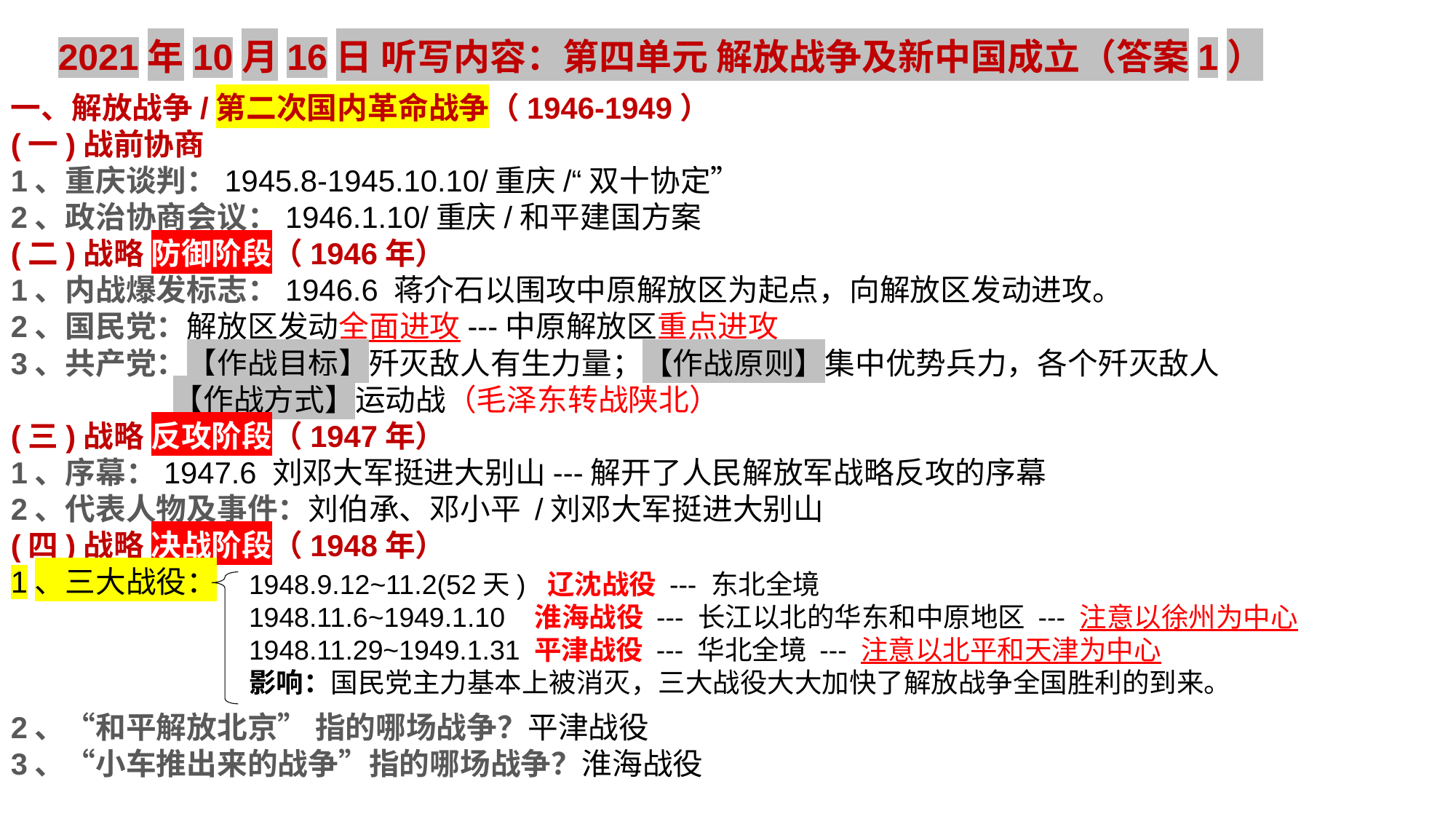

2021年10月16日 听写内容：第四单元 解放战争及新中国成立（答案1）
一、解放战争/第二次国内革命战争（1946-1949）
(一)战前协商
1、重庆谈判：1945.8-1945.10.10/重庆/“双十协定”
2、政治协商会议：1946.1.10/重庆/和平建国方案
(二)战略 防御阶段（1946年）
1、内战爆发标志：1946.6 蒋介石以围攻中原解放区为起点，向解放区发动进攻。
2、国民党：解放区发动全面进攻---中原解放区重点进攻
3、共产党：【作战目标】歼灭敌人有生力量；【作战原则】集中优势兵力，各个歼灭敌人
                       【作战方式】运动战（毛泽东转战陕北）
(三)战略 反攻阶段（1947年）
1、序幕：1947.6 刘邓大军挺进大别山---解开了人民解放军战略反攻的序幕
2、代表人物及事件：刘伯承、邓小平 /刘邓大军挺进大别山
(四)战略 决战阶段（1948年）
1、三大战役：

2、“和平解放北京” 指的哪场战争？平津战役
3、“小车推出来的战争”指的哪场战争？淮海战役

1948.9.12~11.2(52天)  辽沈战役 --- 东北全境
1948.11.6~1949.1.10   淮海战役 --- 长江以北的华东和中原地区 --- 注意以徐州为中心
1948.11.29~1949.1.31 平津战役 --- 华北全境 --- 注意以北平和天津为中心
影响：国民党主力基本上被消灭，三大战役大大加快了解放战争全国胜利的到来。